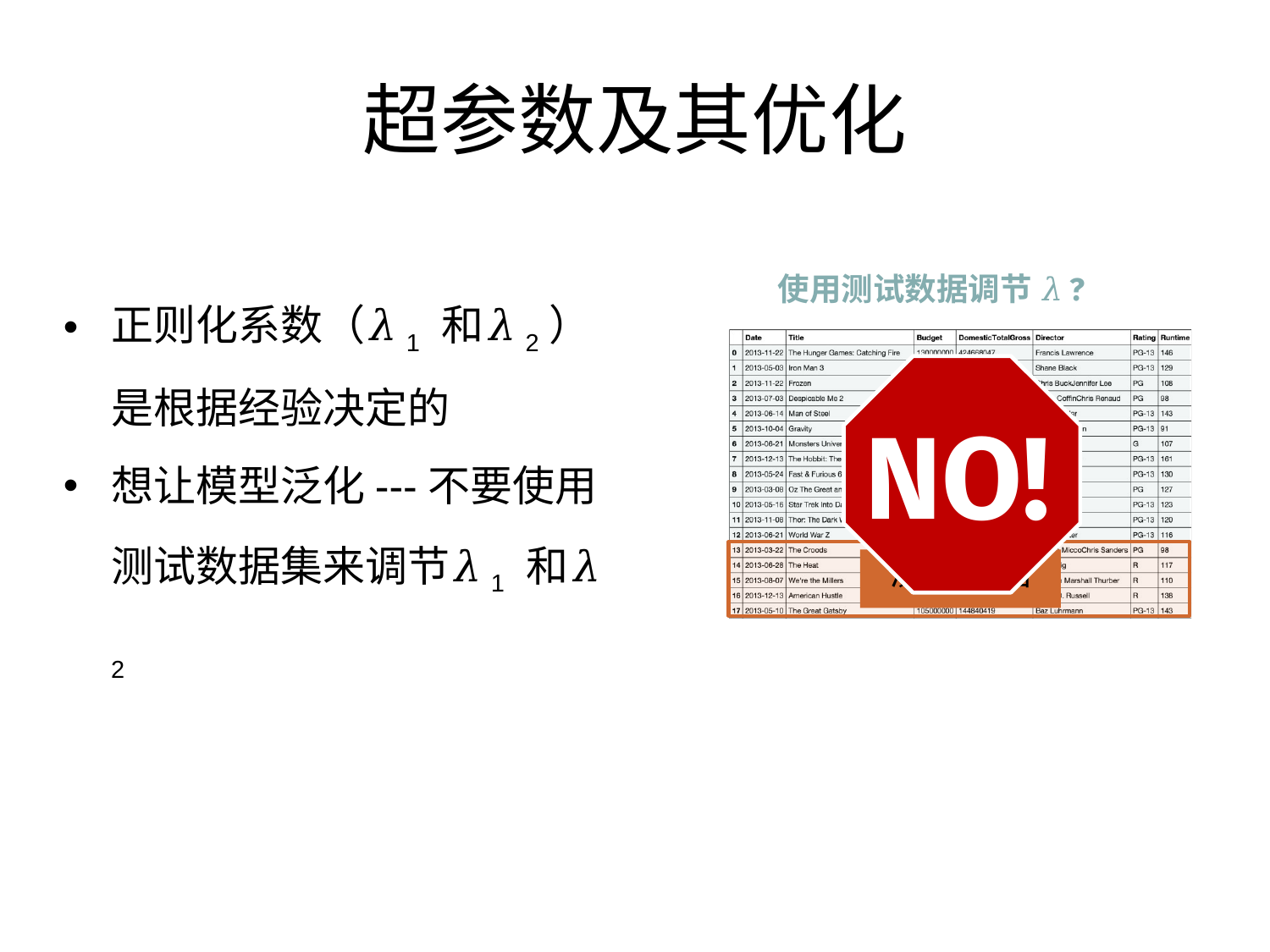

# 超参数及其优化
使用测试数据调节 𝜆?
正则化系数（𝜆1 和𝜆2）是根据经验决定的
想让模型泛化---不要使用测试数据集来调节𝜆1 和𝜆2

NO!
训练数据

测试数据